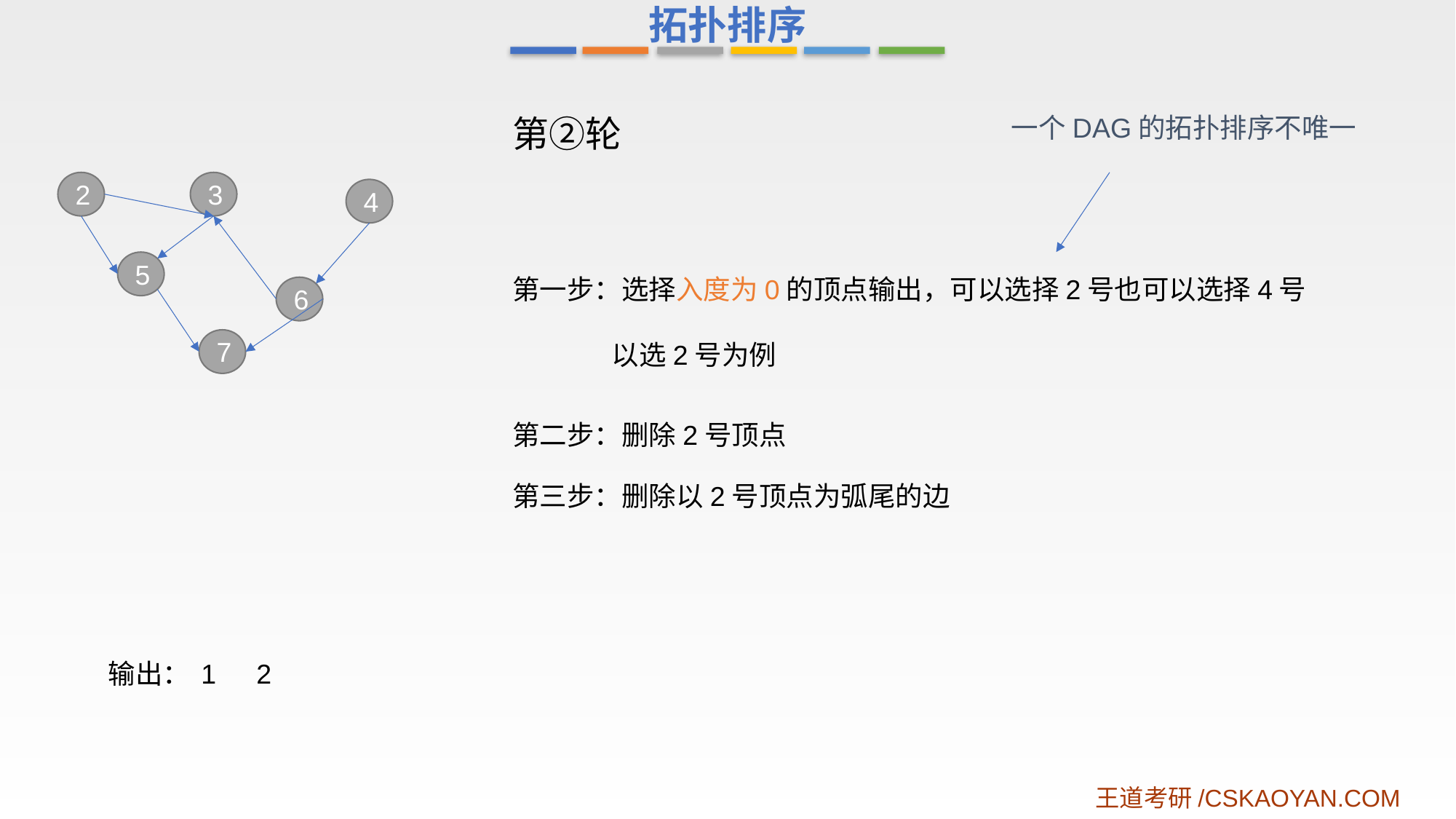

拓扑排序

一个DAG的拓扑排序不唯一
第②轮
2
3
4
5
第一步：选择入度为0的顶点输出，可以选择2号也可以选择4号

               以选2号为例
6
7
第二步：删除2号顶点
第三步：删除以2号顶点为弧尾的边
输出：
1
2
王道考研/CSKAOYAN.COM